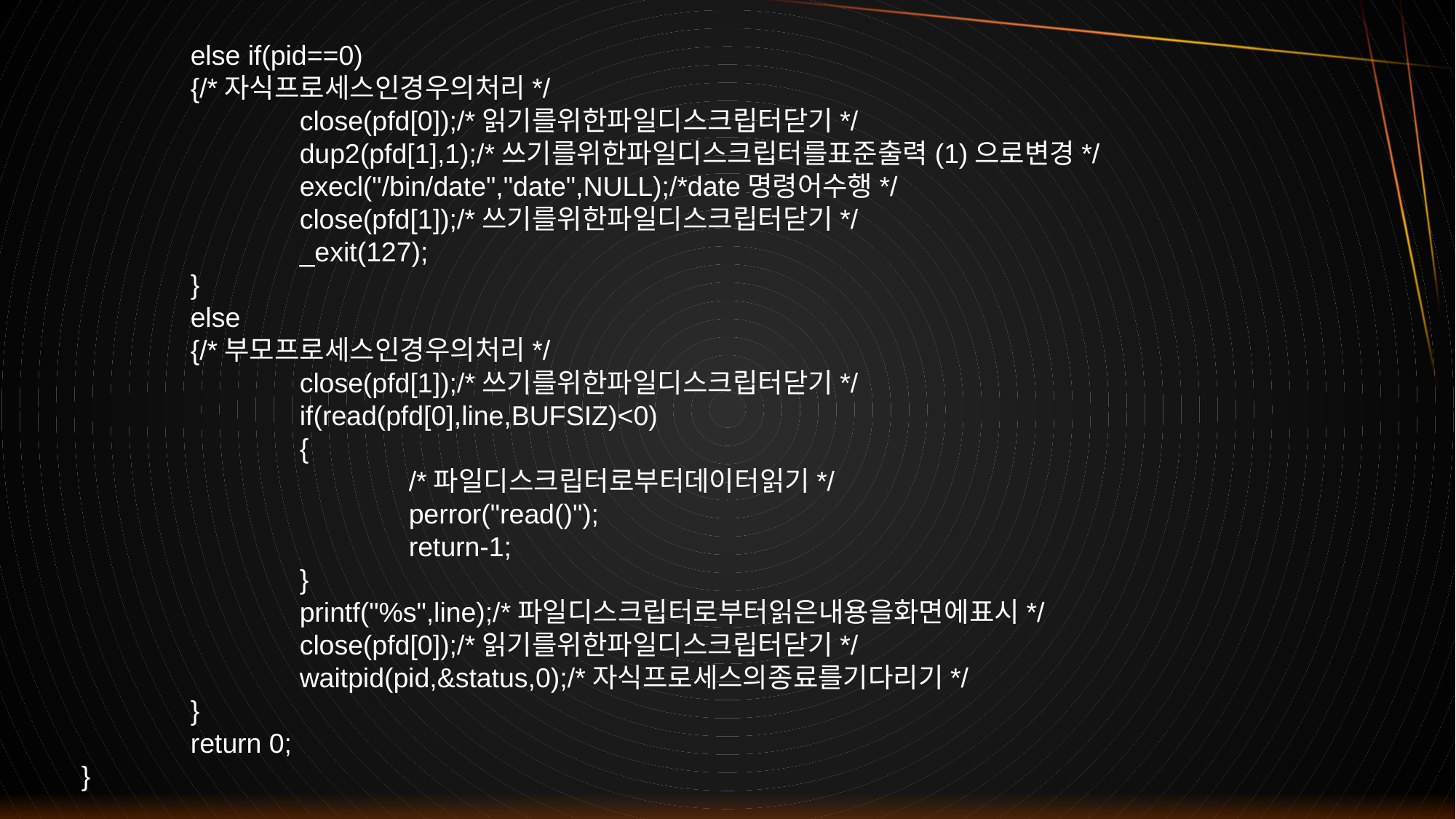

else if(pid==0)
	{/*자식프로세스인경우의처리*/
		close(pfd[0]);/*읽기를위한파일디스크립터닫기*/
		dup2(pfd[1],1);/*쓰기를위한파일디스크립터를표준출력(1)으로변경*/
		execl("/bin/date","date",NULL);/*date명령어수행*/
		close(pfd[1]);/*쓰기를위한파일디스크립터닫기*/
		_exit(127);
	}
	else
	{/*부모프로세스인경우의처리*/
		close(pfd[1]);/*쓰기를위한파일디스크립터닫기*/
		if(read(pfd[0],line,BUFSIZ)<0)
		{
			/*파일디스크립터로부터데이터읽기*/
			perror("read()");
			return-1;
		}
		printf("%s",line);/*파일디스크립터로부터읽은내용을화면에표시*/
		close(pfd[0]);/*읽기를위한파일디스크립터닫기*/
		waitpid(pid,&status,0);/*자식프로세스의종료를기다리기*/
	}
	return 0;
}